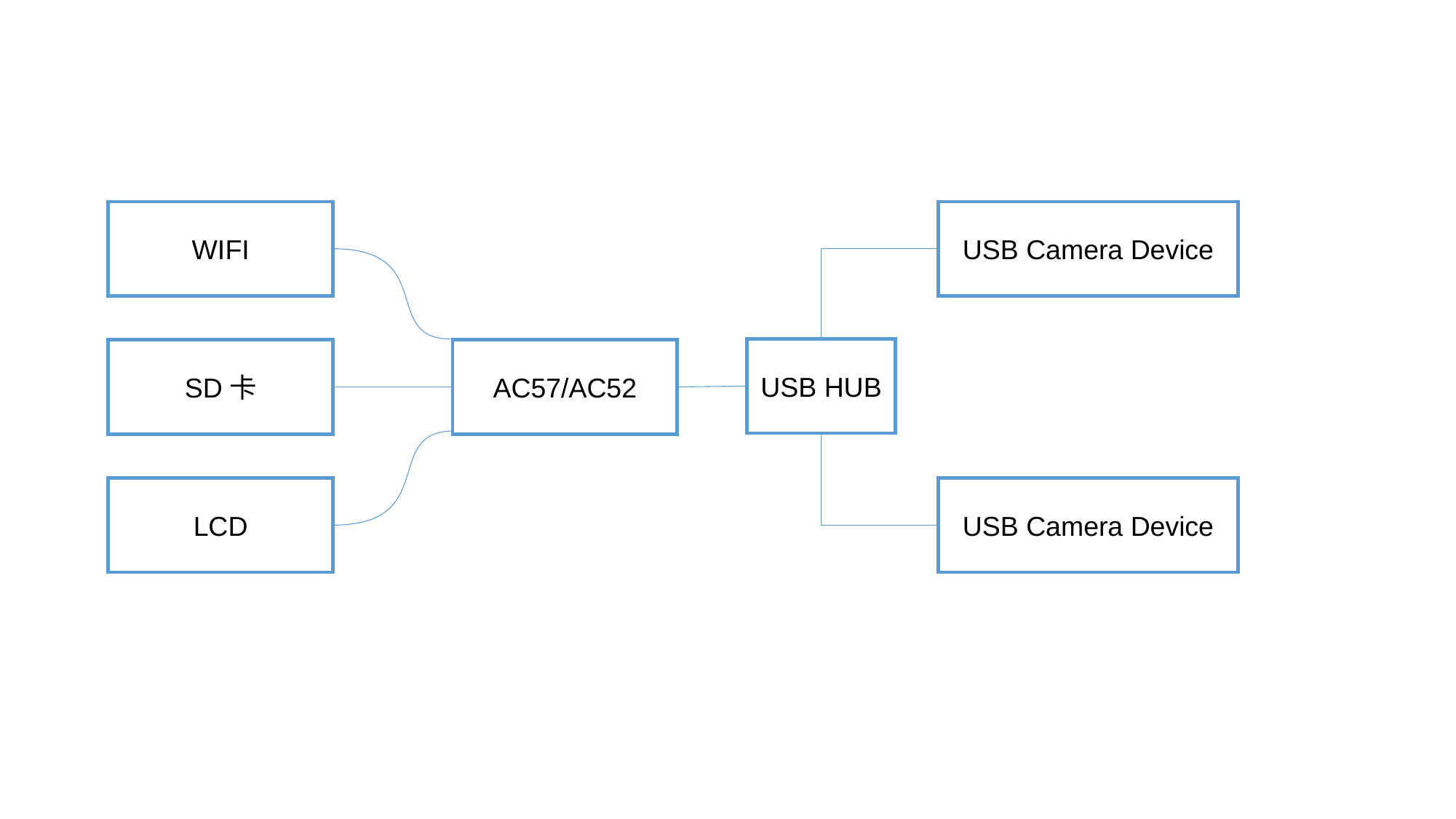

WIFI
USB Camera Device
USB HUB
SD卡
AC57/AC52
LCD
USB Camera Device